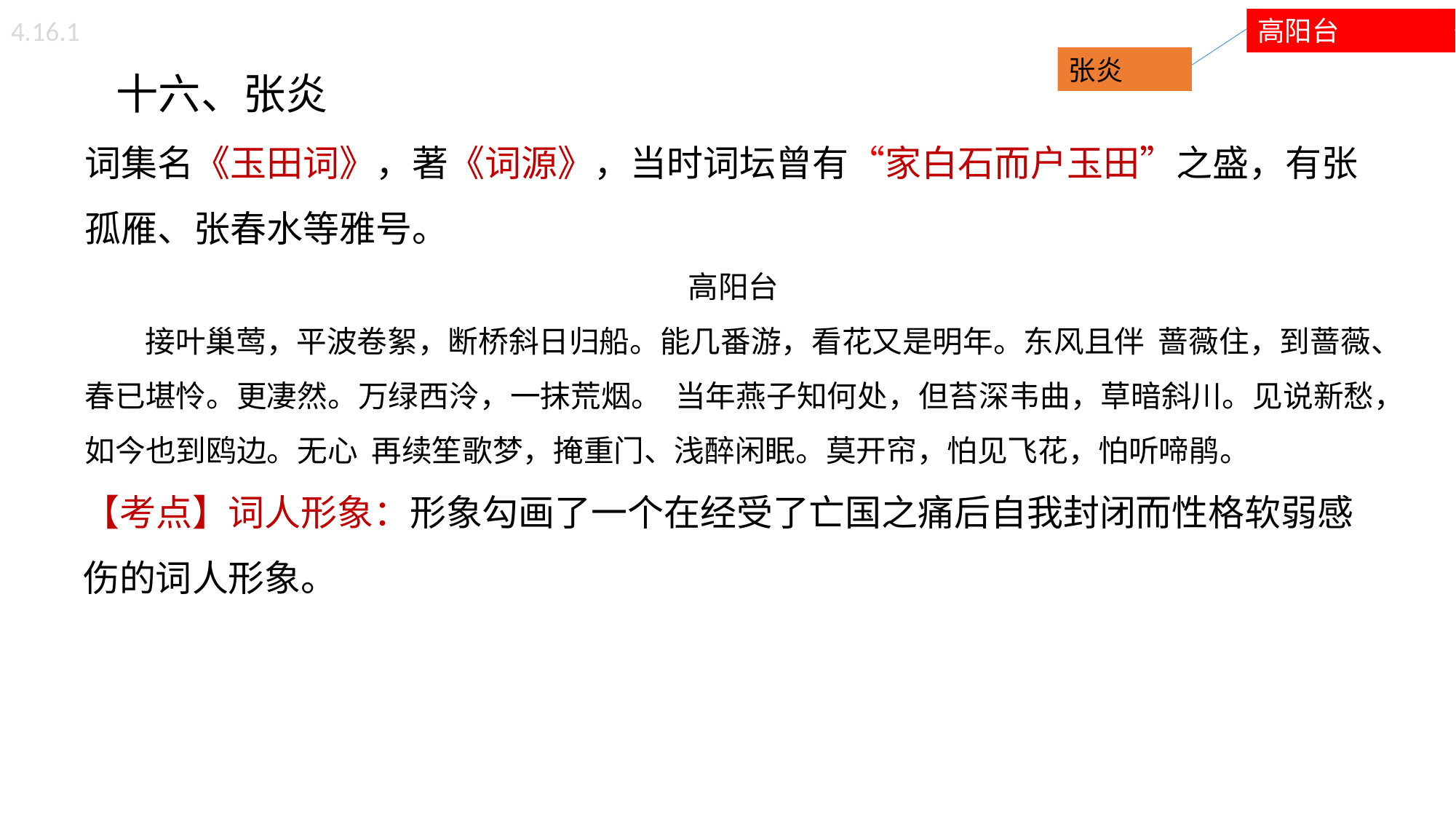

4.16.1
高阳台
   十六、张炎
词集名《玉田词》，著《词源》，当时词坛曾有“家白石而户玉田”之盛，有张孤雁、张春水等雅号。
高阳台
        接叶巢莺，平波卷絮，断桥斜日归船。能几番游，看花又是明年。东风且伴  蔷薇住，到蔷薇、春已堪怜。更凄然。万绿西泠，一抹荒烟。  当年燕子知何处，但苔深韦曲，草暗斜川。见说新愁，如今也到鸥边。无心  再续笙歌梦，掩重门、浅醉闲眠。莫开帘，怕见飞花，怕听啼鹃。
【考点】词人形象：形象勾画了一个在经受了亡国之痛后自我封闭而性格软弱感伤的词人形象。
张炎